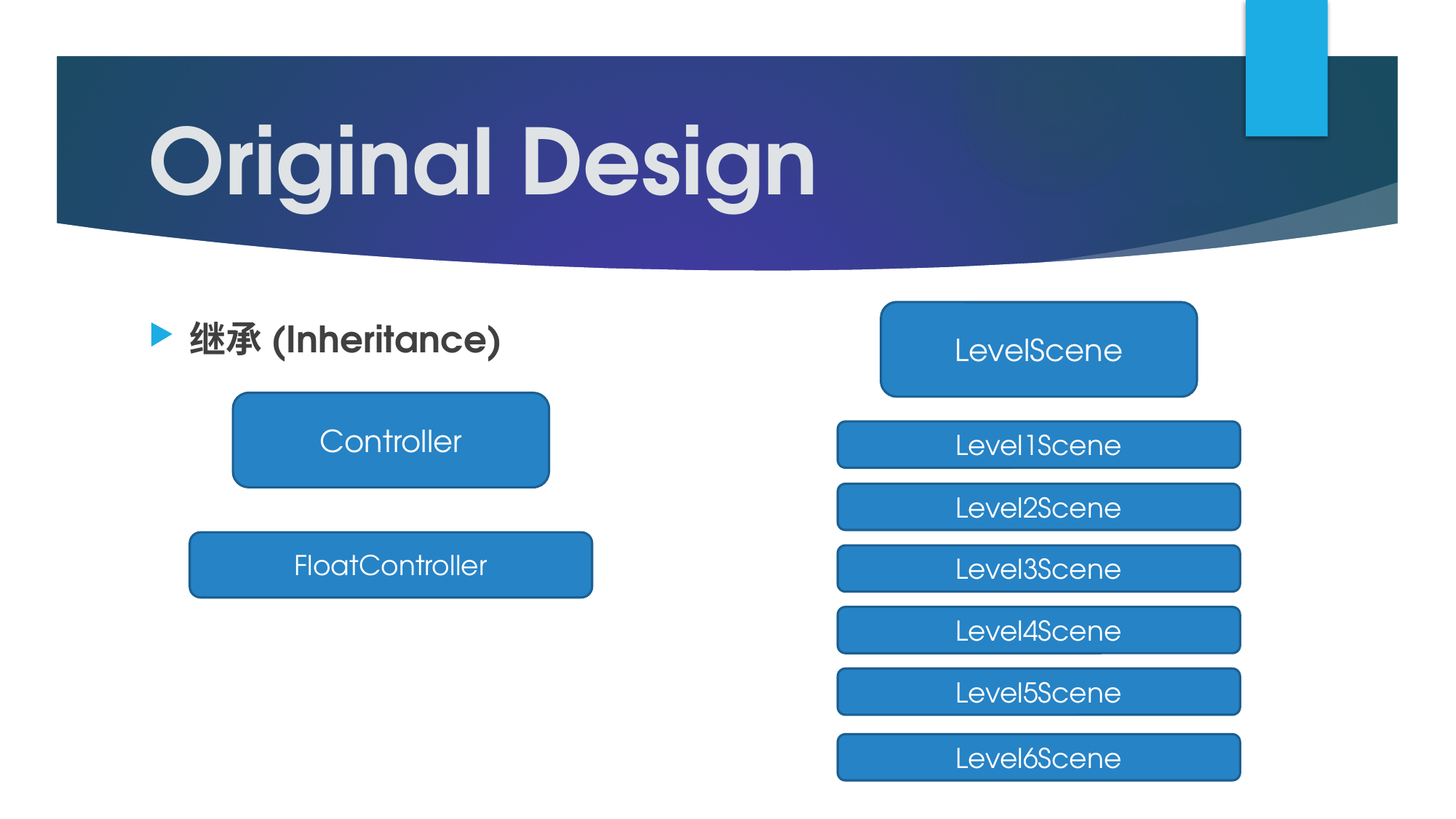

# Original Design
LevelScene
继承(Inheritance)
Controller
Level1Scene
Level2Scene
FloatController
Level3Scene
Level4Scene
Level5Scene
Level6Scene